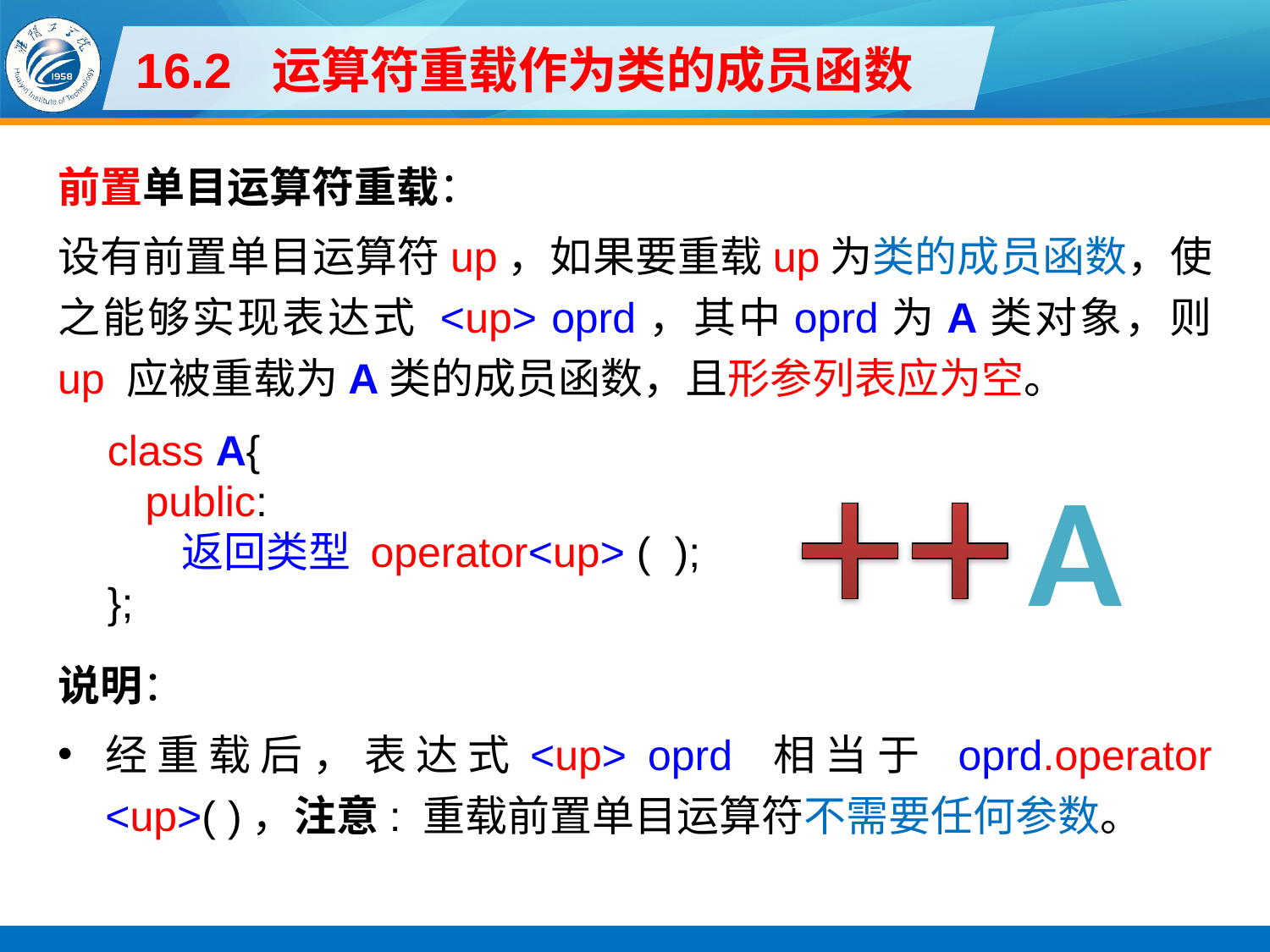

# 16.2  运算符重载作为类的成员函数
前置单目运算符重载：
设有前置单目运算符up，如果要重载up为类的成员函数，使之能够实现表达式 <up> oprd，其中oprd为A类对象，则 up 应被重载为A类的成员函数，且形参列表应为空。
class A{
public:
返回类型 operator<up> (  );
};
说明：
经重载后，表达式<up> oprd 相当于 oprd.operator <up>( )，注意: 重载前置单目运算符不需要任何参数。
A